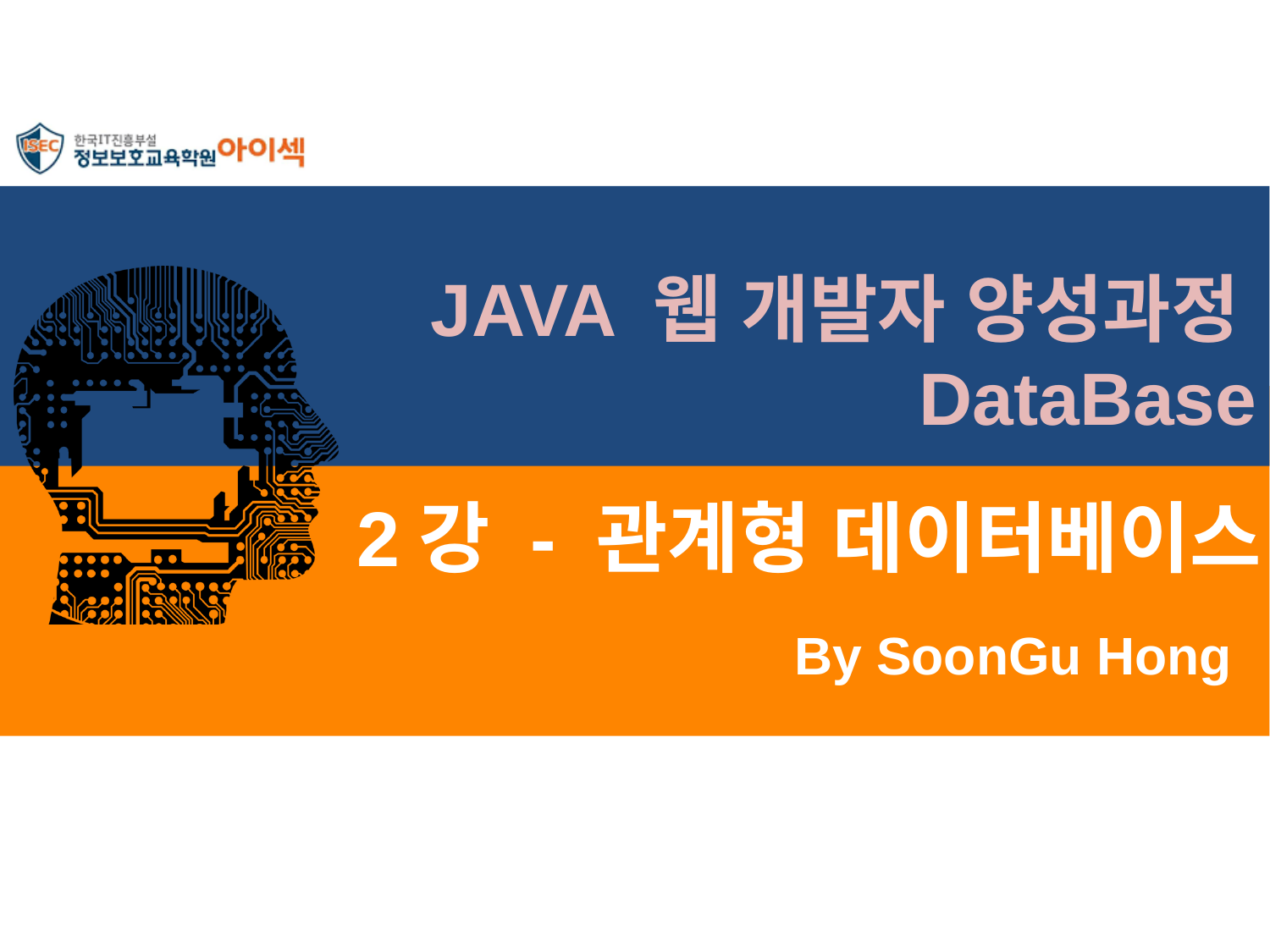

JAVA 웹 개발자 양성과정DataBase
# 2강 - 관계형 데이터베이스
By SoonGu Hong